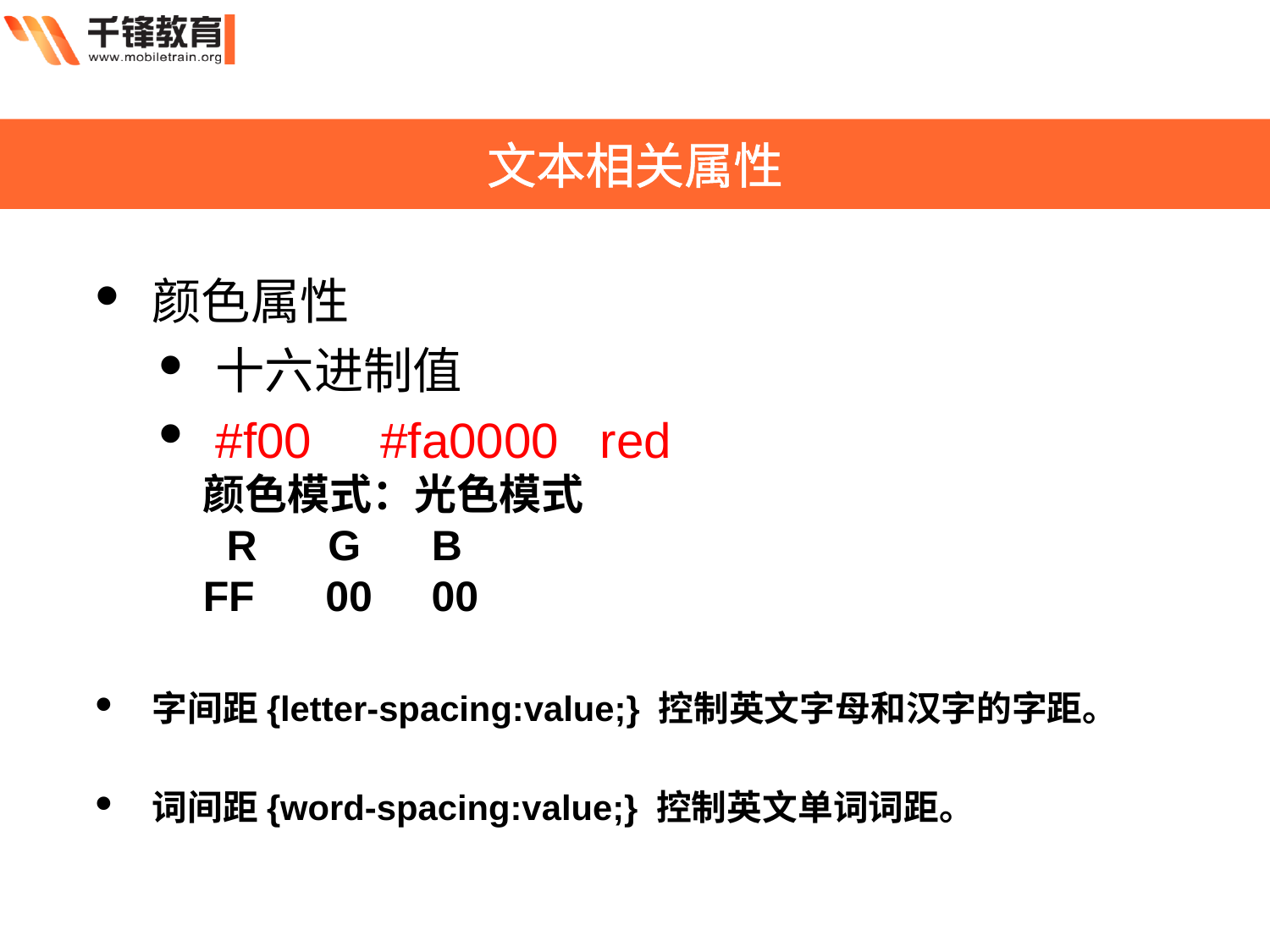

文本相关属性
颜色属性
十六进制值
#f00     #fa0000   red
颜色模式：光色模式
  R      G      B
FF      00     00

字间距{letter-spacing:value;} 控制英文字母和汉字的字距。

词间距{word-spacing:value;} 控制英文单词词距。